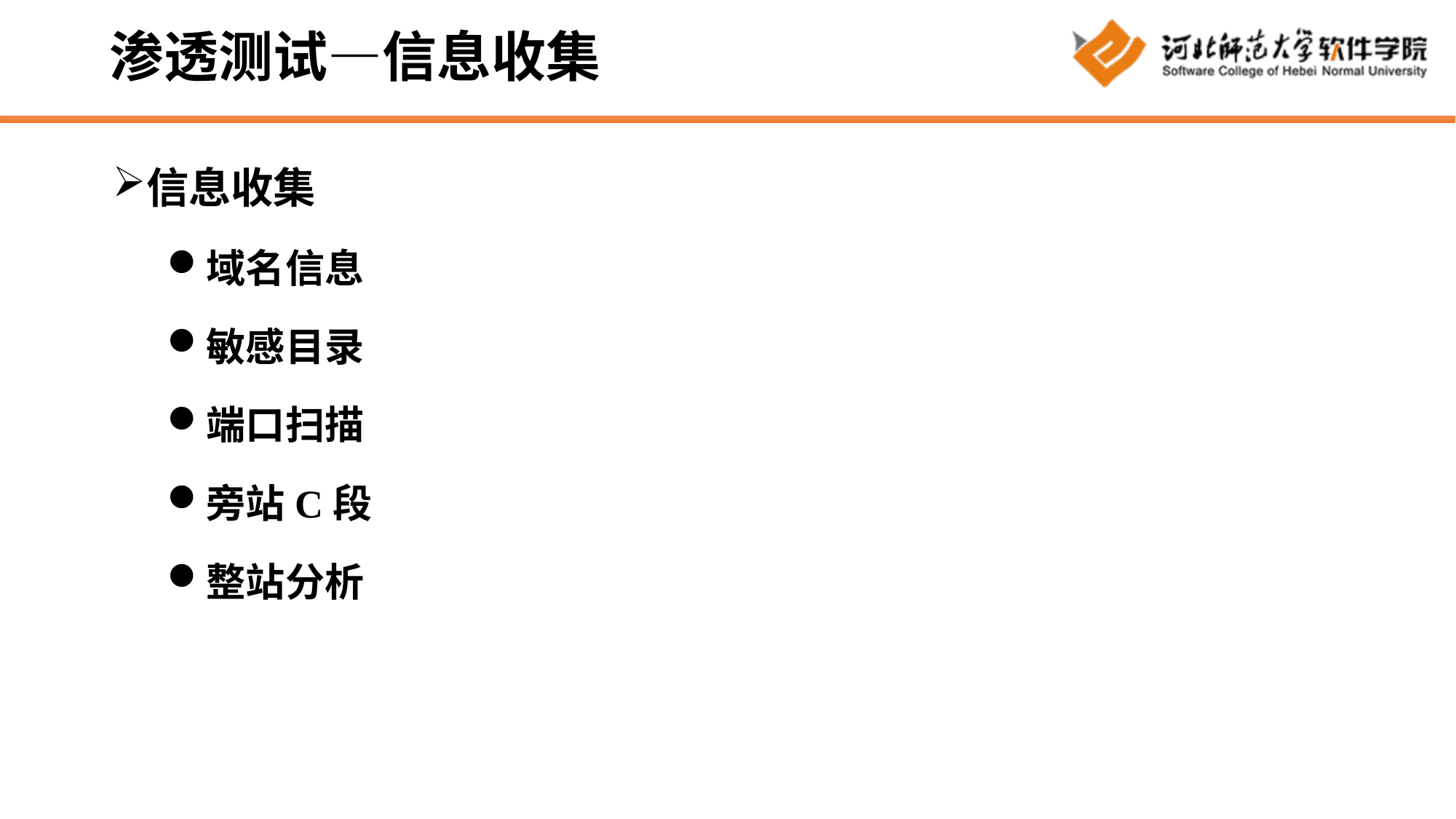

# 渗透测试—信息收集
信息收集
域名信息
敏感目录
端口扫描
旁站C段
整站分析